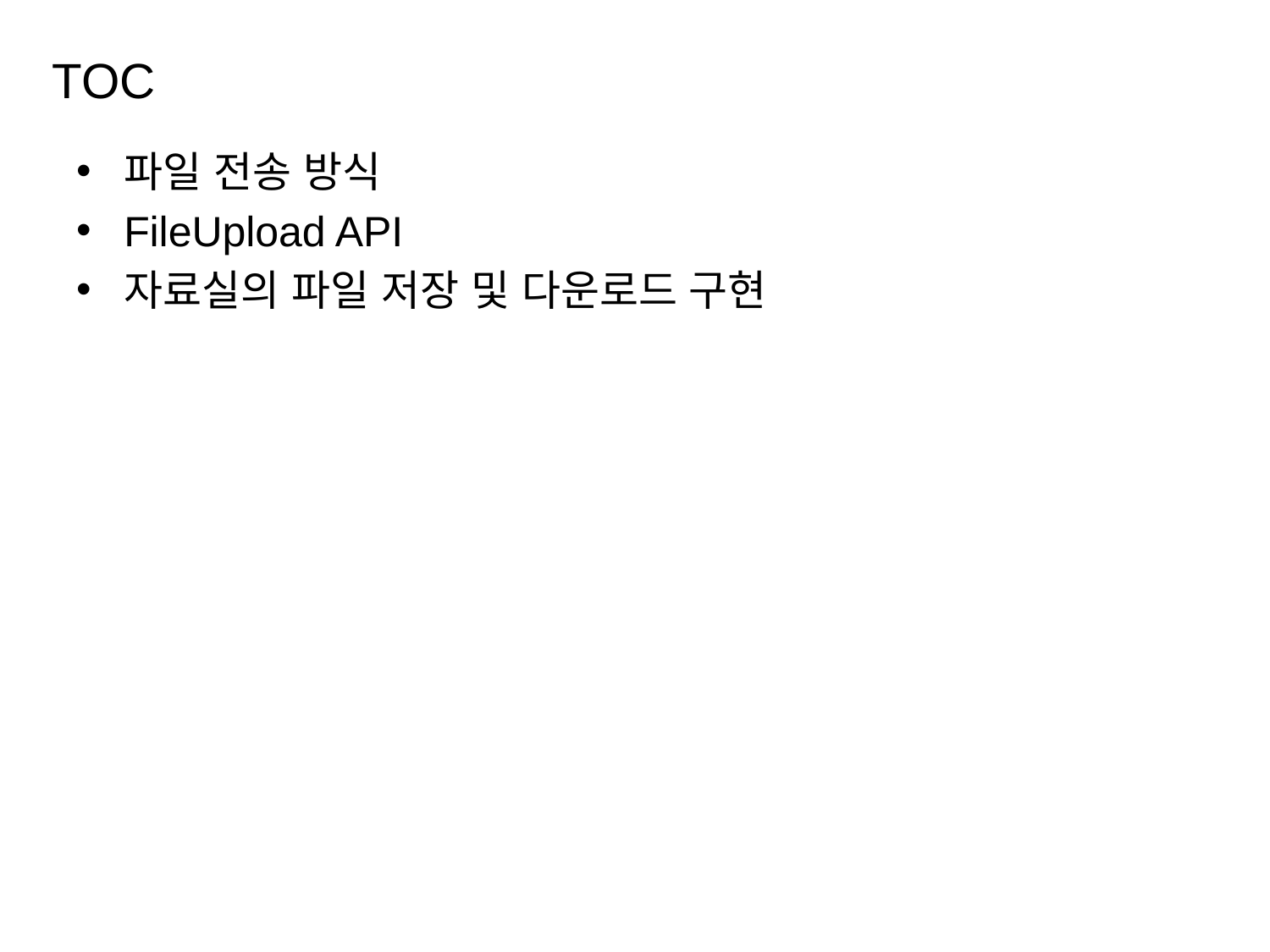

# TOC
파일 전송 방식
FileUpload API
자료실의 파일 저장 및 다운로드 구현